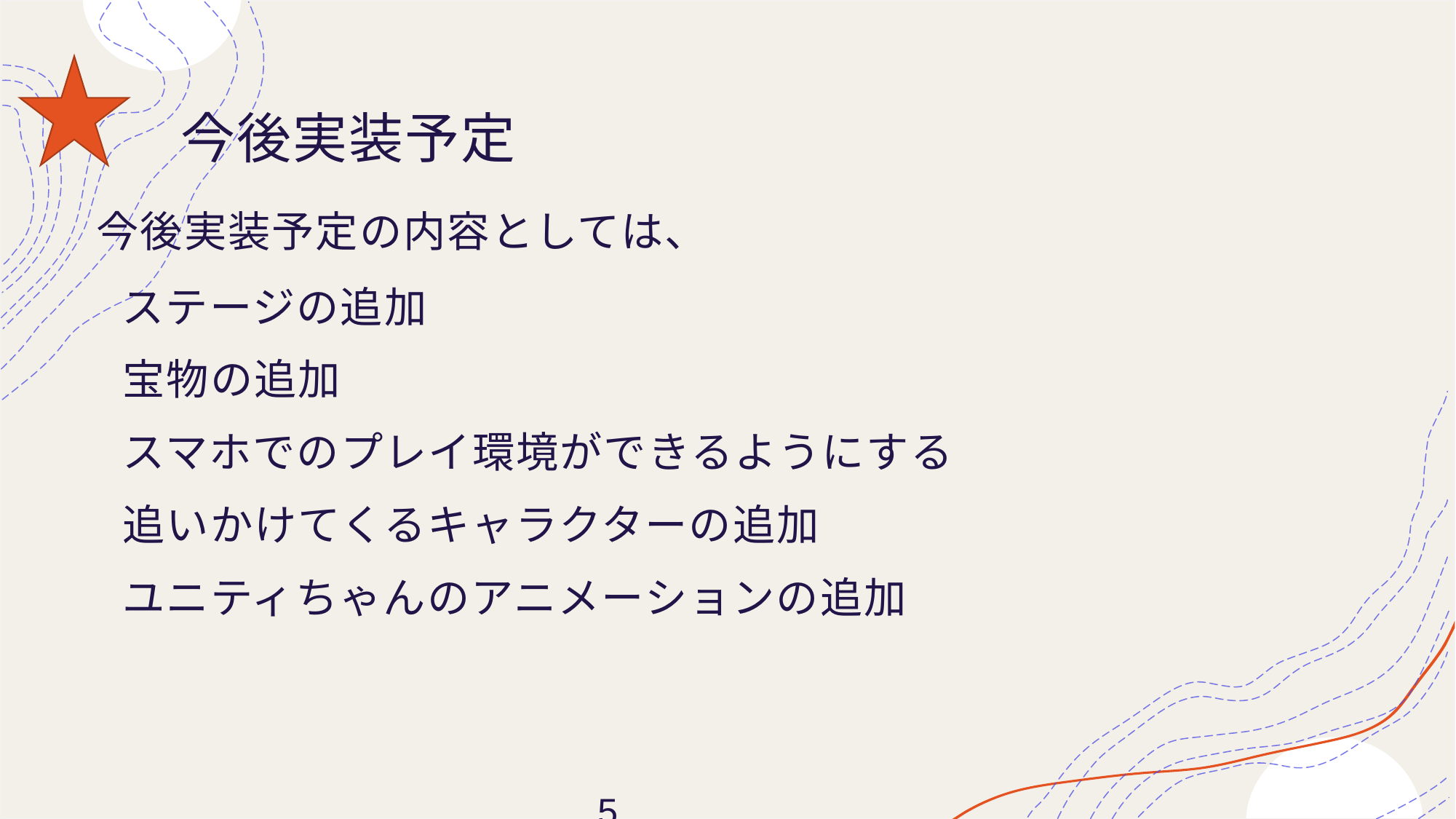

今後実装予定
　  今後実装予定の内容としては、
    　 ステージの追加
　　  宝物の追加
　　  スマホでのプレイ環境ができるようにする
　　  追いかけてくるキャラクターの追加
　　  ユニティちゃんのアニメーションの追加

                                                  5